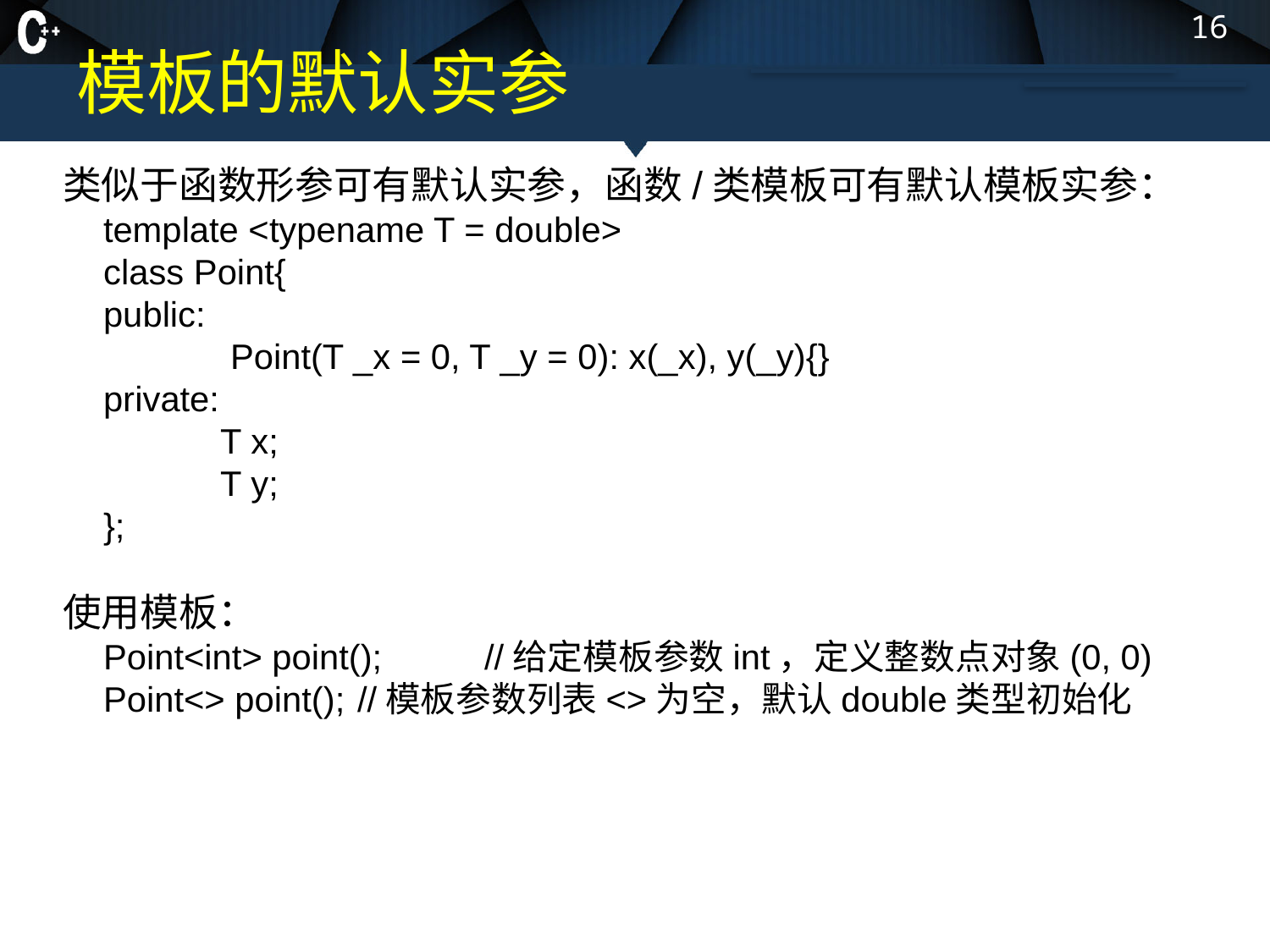

16
# 模板的默认实参
类似于函数形参可有默认实参，函数/类模板可有默认模板实参：
template <typename T = double>
class Point{
public:
	Point(T _x = 0, T _y = 0): x(_x), y(_y){}
private:
            T x;
            T y;
};

使用模板：
Point<int> point();	//给定模板参数int，定义整数点对象(0, 0)
Point<> point();	//模板参数列表<>为空，默认double类型初始化